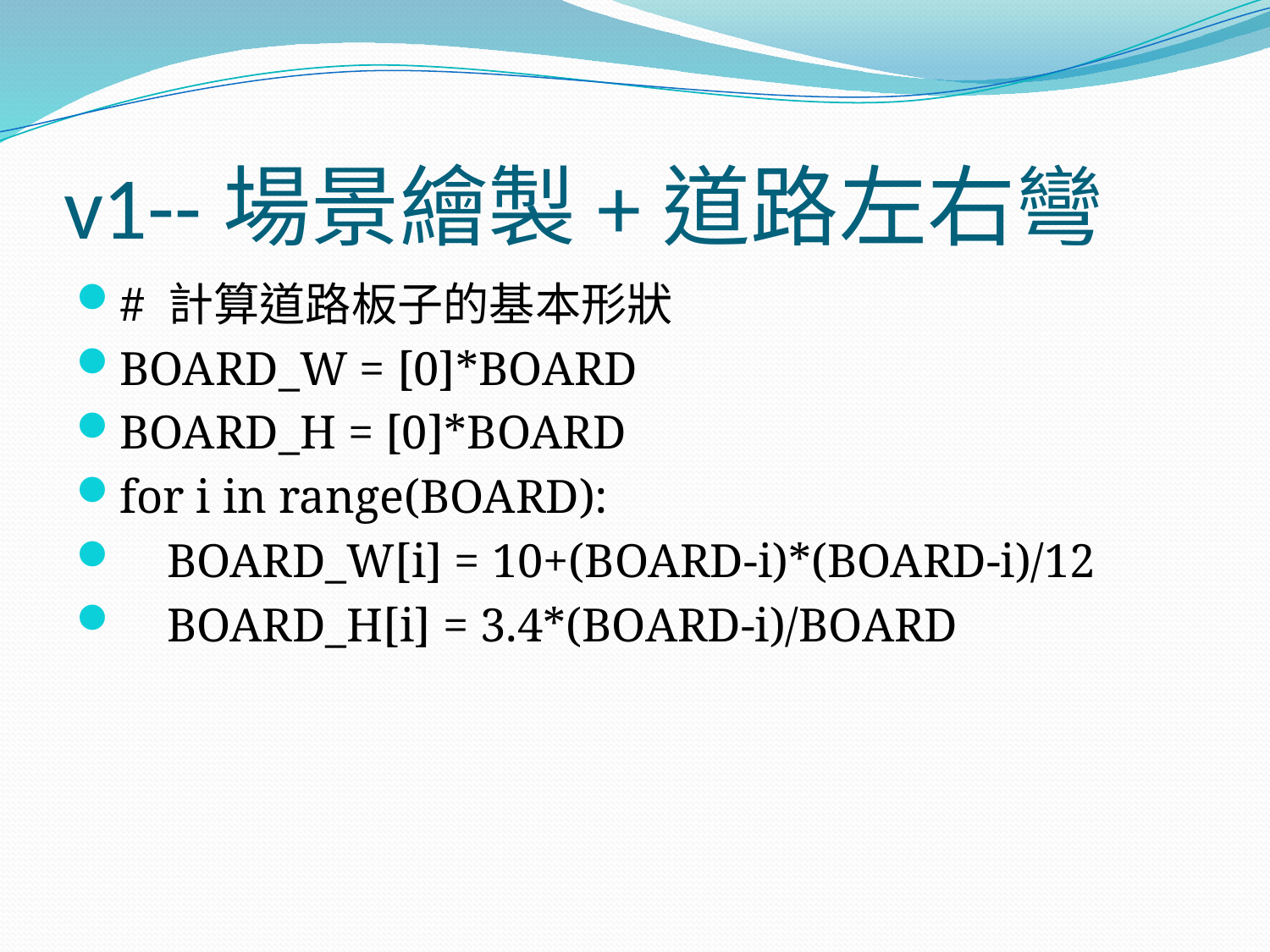

# v1--場景繪製+道路左右彎
# 計算道路板子的基本形狀
BOARD_W = [0]*BOARD
BOARD_H = [0]*BOARD
for i in range(BOARD):
    BOARD_W[i] = 10+(BOARD-i)*(BOARD-i)/12
    BOARD_H[i] = 3.4*(BOARD-i)/BOARD